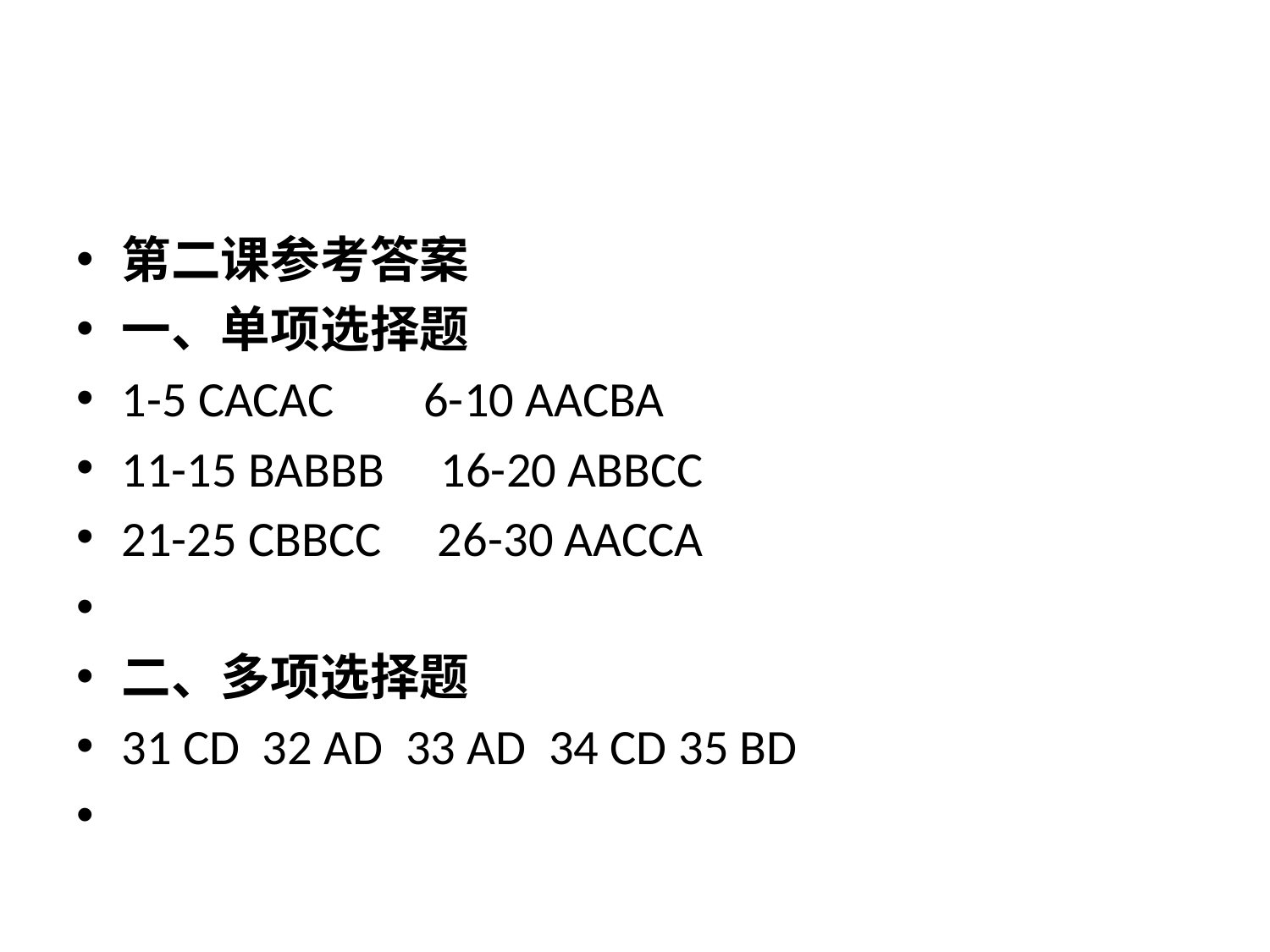

#
第二课参考答案
一、单项选择题
1-5 CACAC        6-10 AACBA
11-15 BABBB     16-20 ABBCC
21-25 CBBCC     26-30 AACCA

二、多项选择题
31 CD  32 AD  33 AD  34 CD 35 BD